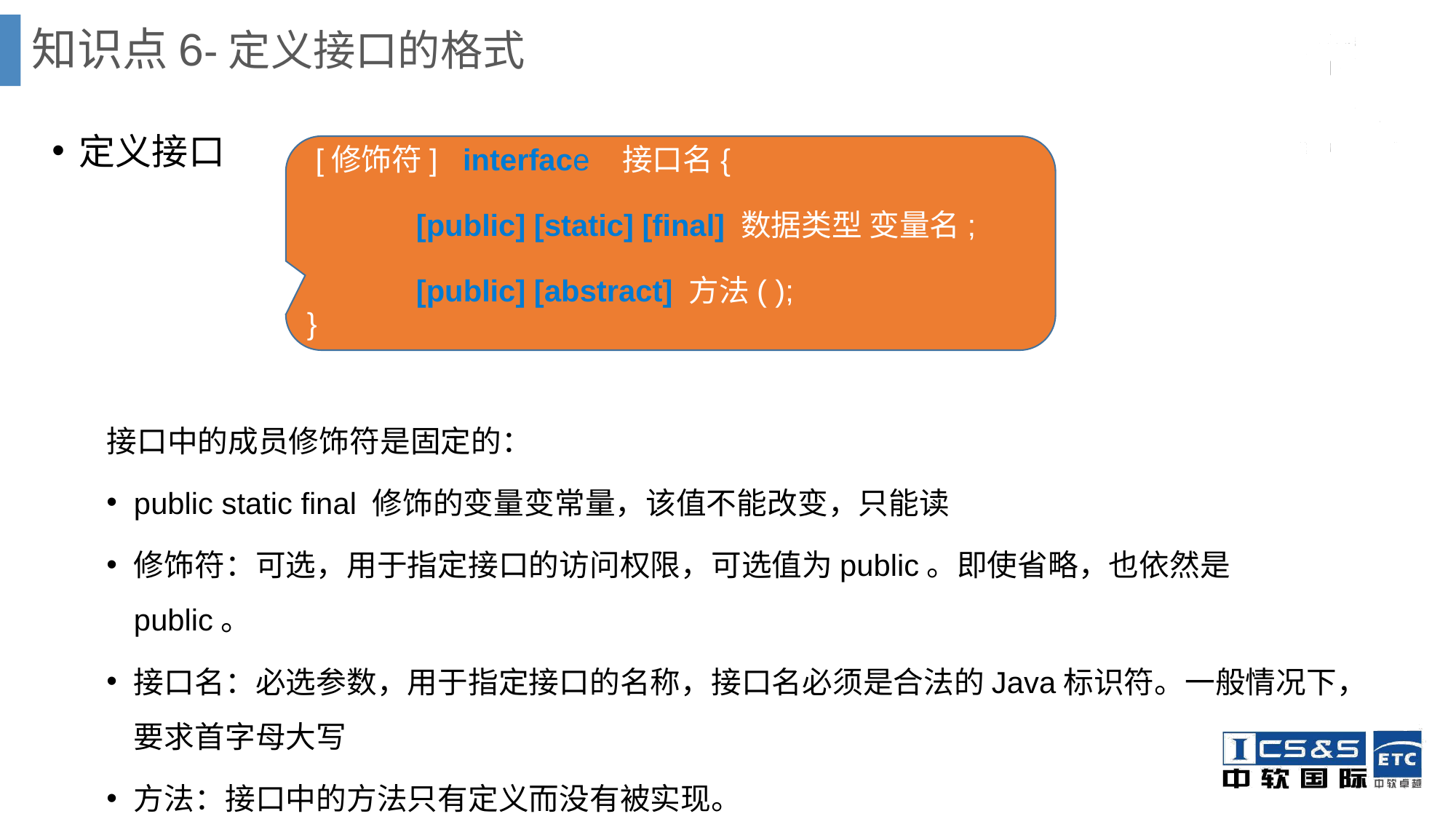

# 知识点6-定义接口的格式
定义接口

接口中的成员修饰符是固定的：
public static final 修饰的变量变常量，该值不能改变，只能读
修饰符：可选，用于指定接口的访问权限，可选值为public。即使省略，也依然是public。
接口名：必选参数，用于指定接口的名称，接口名必须是合法的Java标识符。一般情况下，要求首字母大写
方法：接口中的方法只有定义而没有被实现。
 [修饰符]   interface   接口名{

	[public] [static] [final] 数据类型 变量名;

	[public] [abstract] 方法( );
}